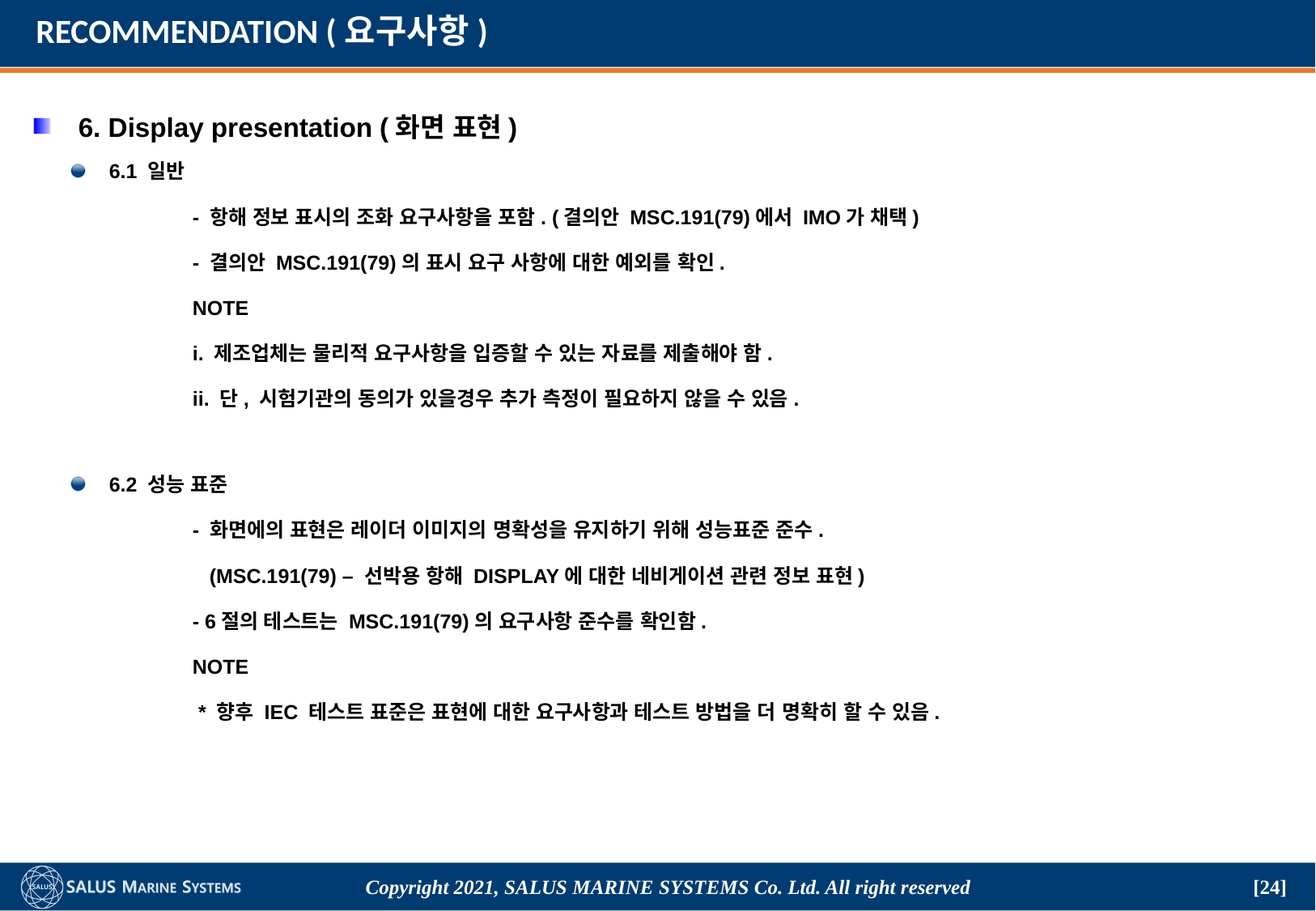

# RECOMMENDATION (요구사항)
6. Display presentation (화면 표현)
6.1 일반
	- 항해 정보 표시의 조화 요구사항을 포함. (결의안 MSC.191(79)에서 IMO가 채택)
	- 결의안 MSC.191(79)의 표시 요구 사항에 대한 예외를 확인.
	NOTE
	i. 제조업체는 물리적 요구사항을 입증할 수 있는 자료를 제출해야 함.
	ii. 단, 시험기관의 동의가 있을경우 추가 측정이 필요하지 않을 수 있음.

6.2 성능 표준
	- 화면에의 표현은 레이더 이미지의 명확성을 유지하기 위해 성능표준 준수.
	   (MSC.191(79) – 선박용 항해 DISPLAY에 대한 네비게이션 관련 정보 표현)
	- 6절의 테스트는 MSC.191(79)의 요구사항 준수를 확인함.
	NOTE
	 * 향후 IEC 테스트 표준은 표현에 대한 요구사항과 테스트 방법을 더 명확히 할 수 있음.

Copyright 2021, SALUS Marine Systems Co. Ltd. All right reserved
[24]